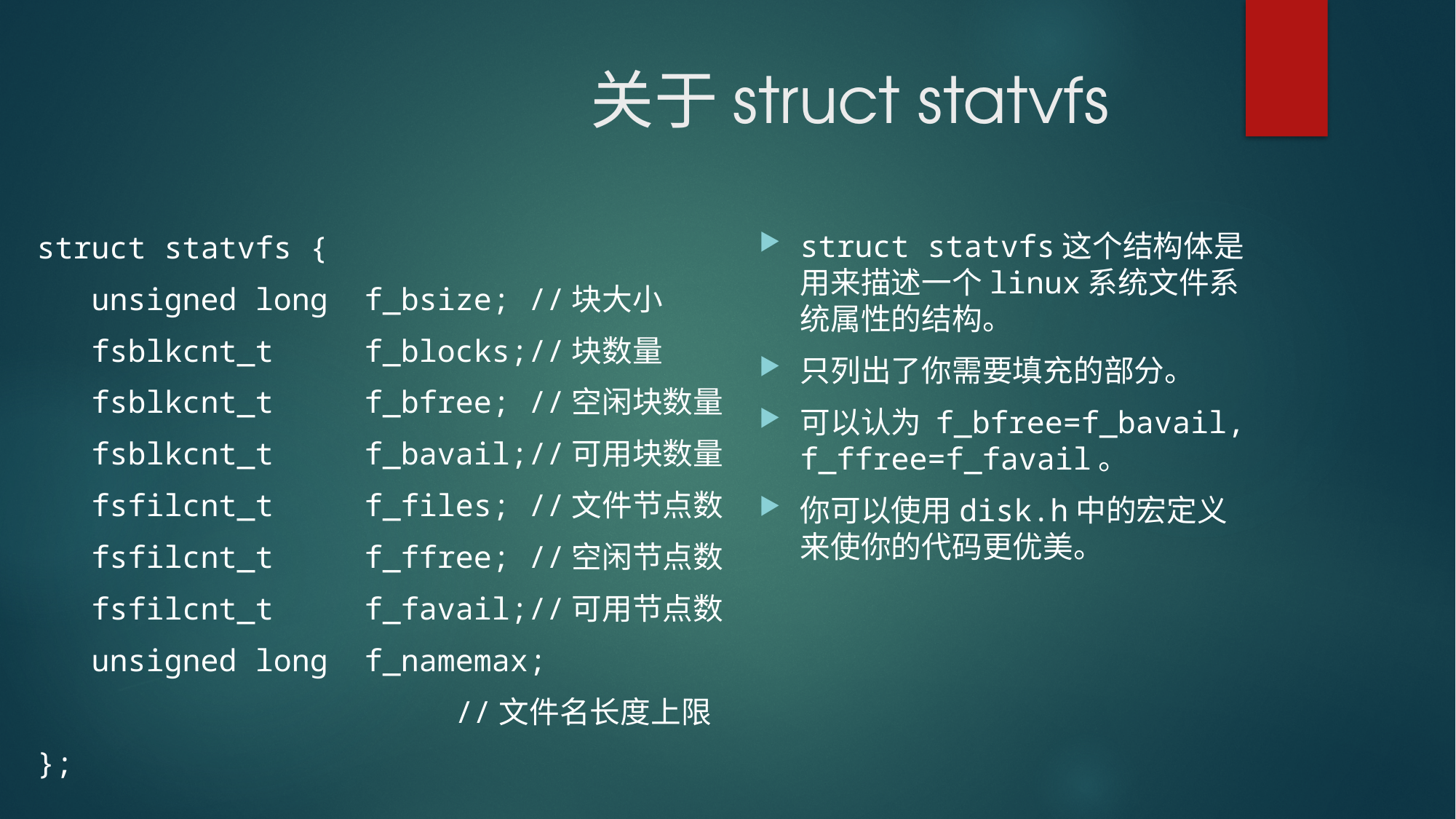

# 关于struct statvfs
struct statvfs这个结构体是用来描述一个linux系统文件系统属性的结构。
只列出了你需要填充的部分。
可以认为 f_bfree=f_bavail, f_ffree=f_favail。
你可以使用disk.h中的宏定义来使你的代码更优美。
struct statvfs {
   unsigned long  f_bsize; //块大小
   fsblkcnt_t     f_blocks;//块数量
   fsblkcnt_t     f_bfree; //空闲块数量
   fsblkcnt_t     f_bavail;//可用块数量
   fsfilcnt_t     f_files; //文件节点数
   fsfilcnt_t     f_ffree; //空闲节点数
   fsfilcnt_t     f_favail;//可用节点数
   unsigned long  f_namemax;
                       //文件名长度上限
};